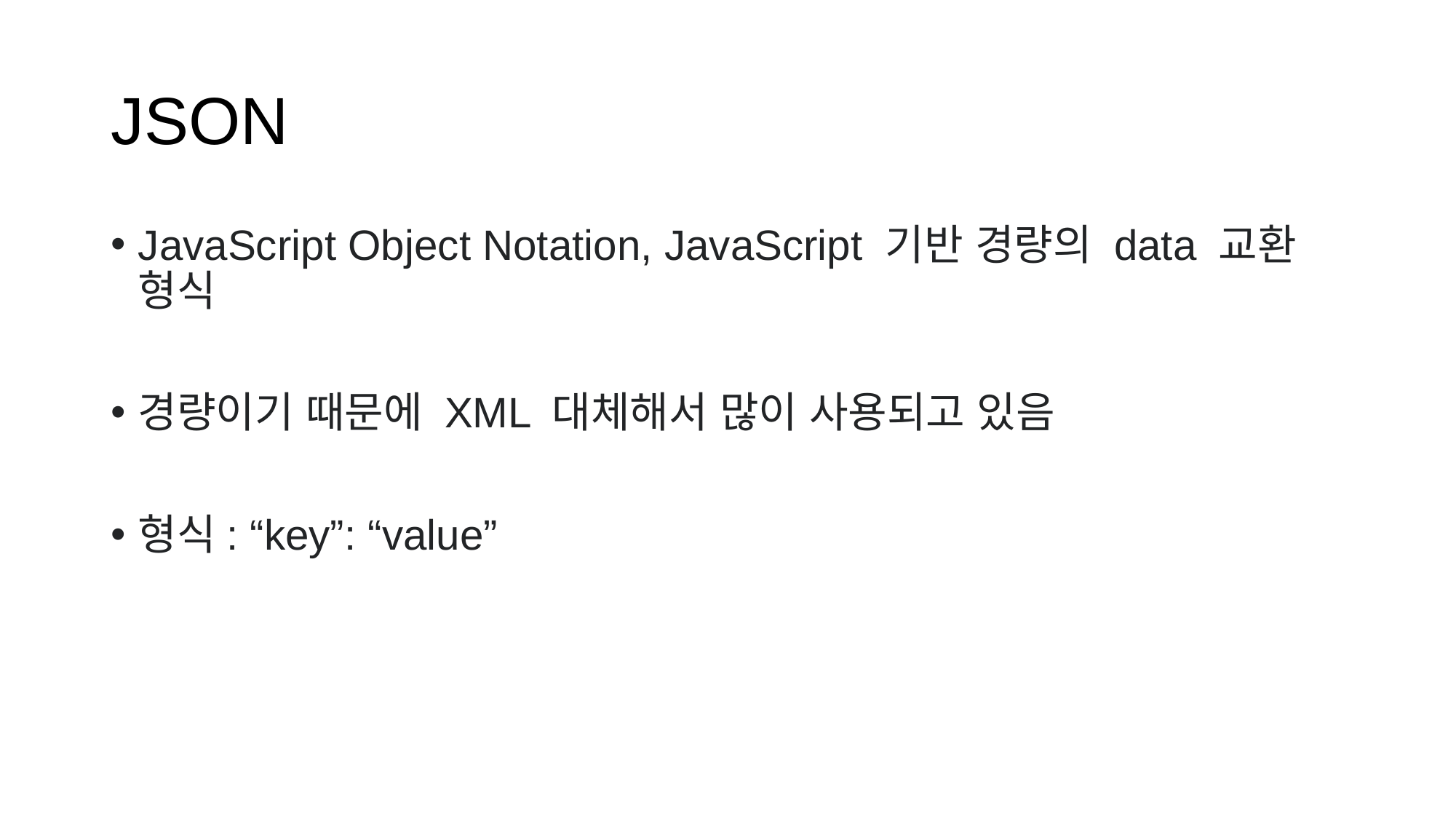

# JSON
JavaScript Object Notation, JavaScript 기반 경량의 data 교환 형식

경량이기 때문에 XML 대체해서 많이 사용되고 있음

형식: “key”: “value”